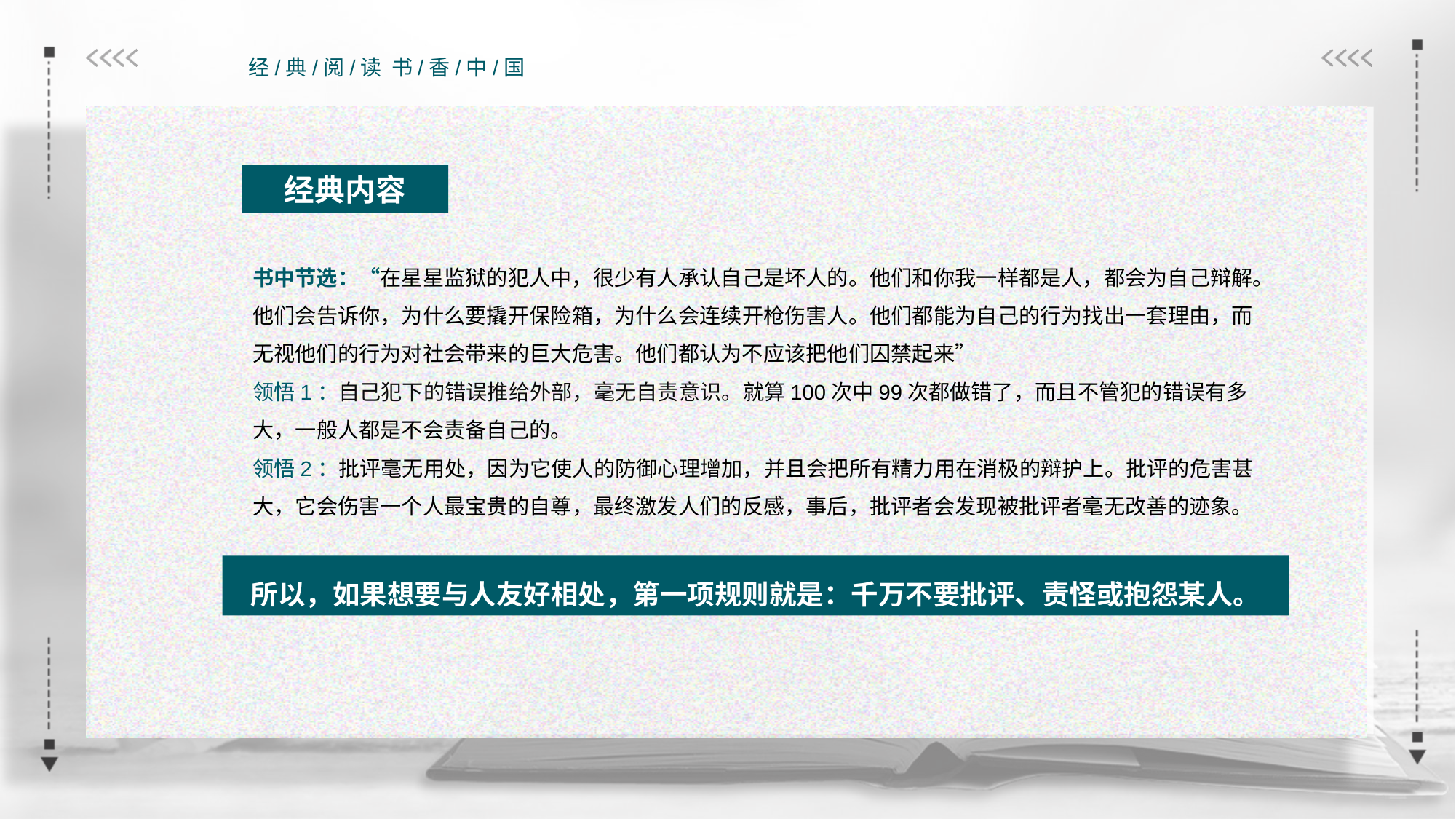

经典内容
书中节选：“在星星监狱的犯人中，很少有人承认自己是坏人的。他们和你我一样都是人，都会为自己辩解。他们会告诉你，为什么要撬开保险箱，为什么会连续开枪伤害人。他们都能为自己的行为找出一套理由，而无视他们的行为对社会带来的巨大危害。他们都认为不应该把他们囚禁起来”
领悟1：自己犯下的错误推给外部，毫无自责意识。就算100次中99次都做错了，而且不管犯的错误有多大，一般人都是不会责备自己的。
领悟2：批评毫无用处，因为它使人的防御心理增加，并且会把所有精力用在消极的辩护上。批评的危害甚大，它会伤害一个人最宝贵的自尊，最终激发人们的反感，事后，批评者会发现被批评者毫无改善的迹象。
所以，如果想要与人友好相处，第一项规则就是：千万不要批评、责怪或抱怨某人。